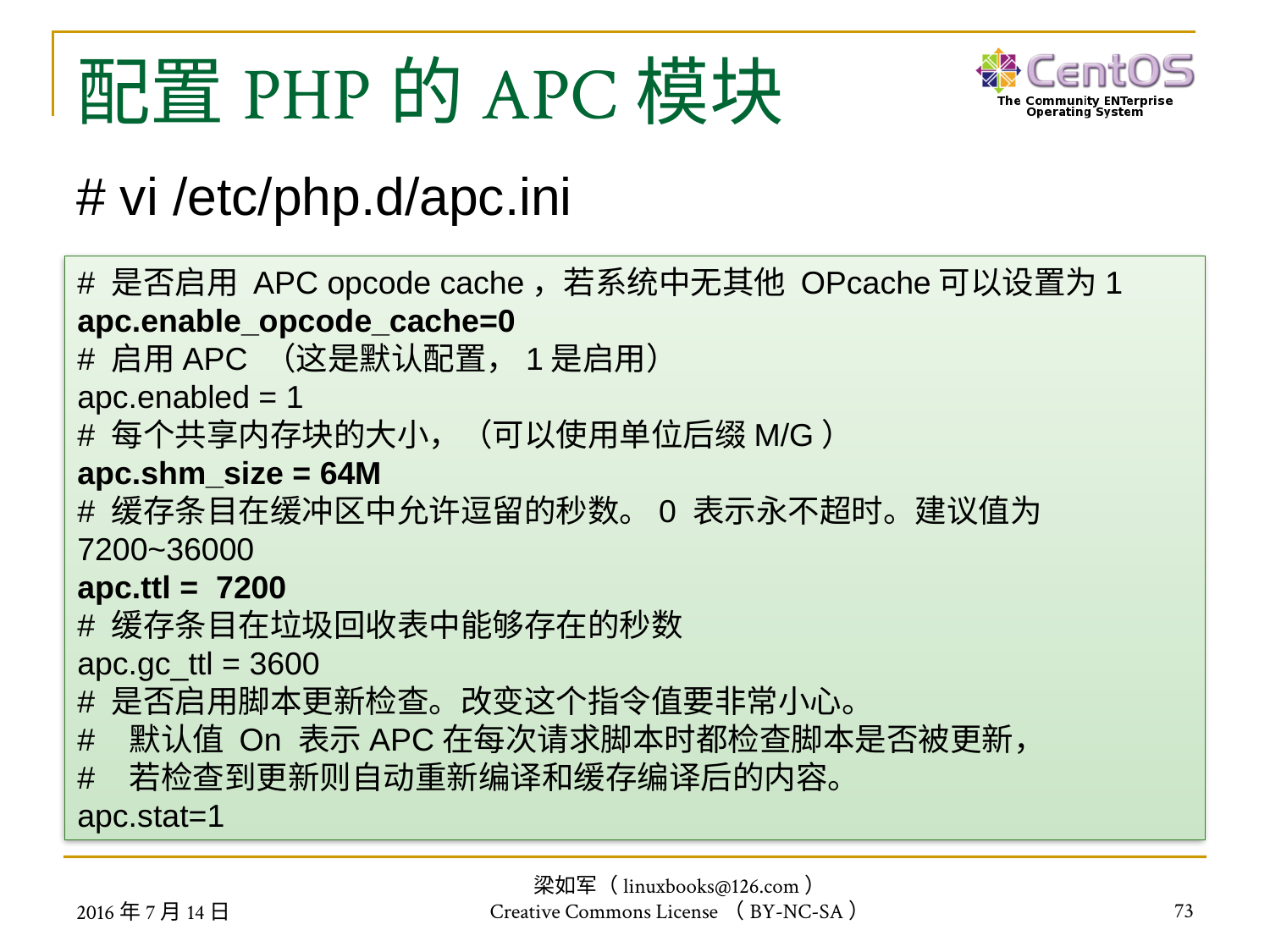

# 配置PHP的APC模块
# vi /etc/php.d/apc.ini
# 是否启用 APC opcode cache，若系统中无其他 OPcache可以设置为1
apc.enable_opcode_cache=0
# 启用APC （这是默认配置，1是启用）
apc.enabled = 1
# 每个共享内存块的大小，（可以使用单位后缀M/G）
apc.shm_size = 64M
# 缓存条目在缓冲区中允许逗留的秒数。0 表示永不超时。建议值为7200~36000
apc.ttl =  7200
# 缓存条目在垃圾回收表中能够存在的秒数
apc.gc_ttl = 3600
# 是否启用脚本更新检查。改变这个指令值要非常小心。
#   默认值 On 表示APC在每次请求脚本时都检查脚本是否被更新，
#   若检查到更新则自动重新编译和缓存编译后的内容。
apc.stat=1
梁如军（linuxbooks@126.com）
Creative Commons License（BY-NC-SA）
2016年7月14日
73